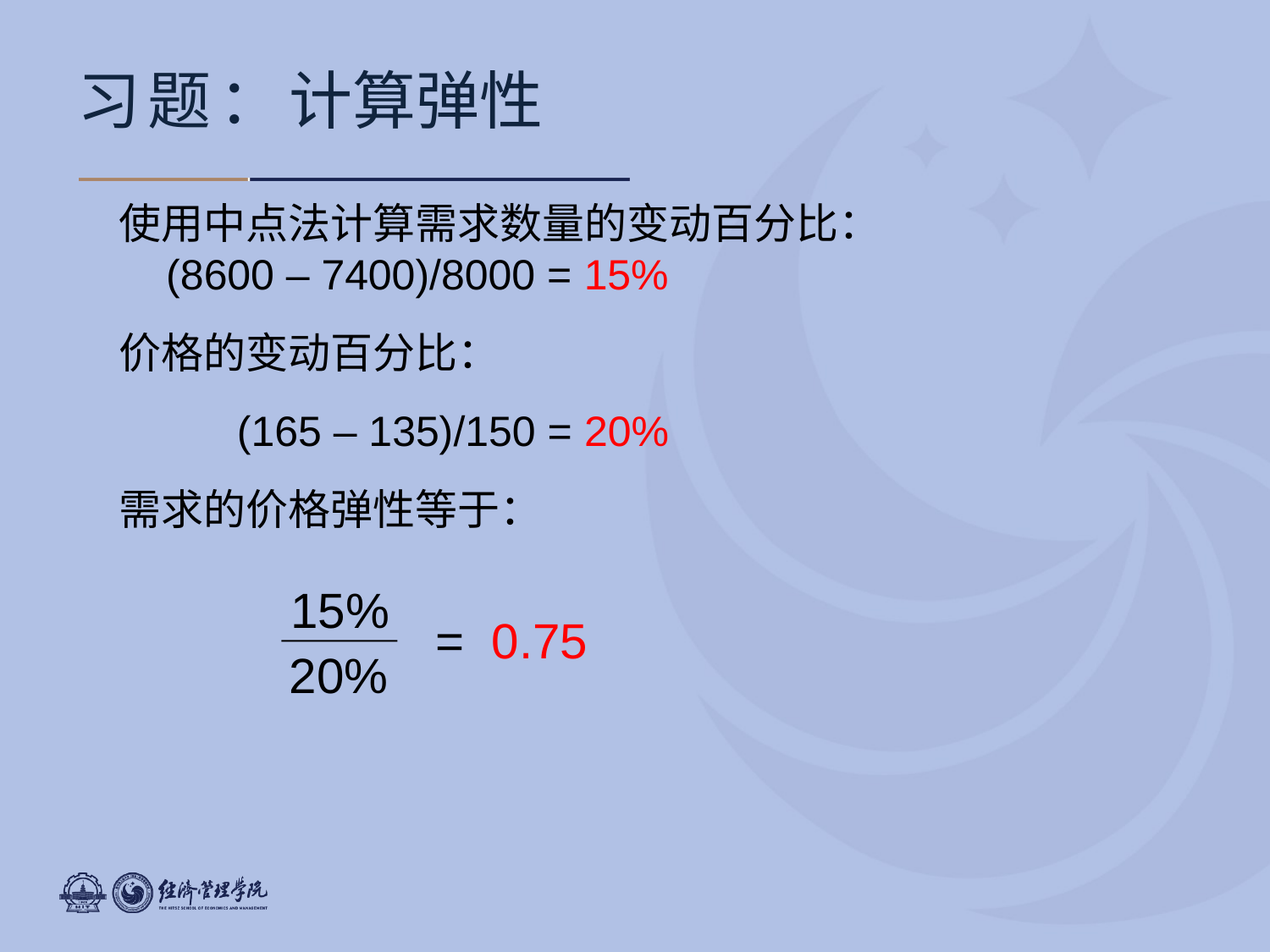

习题：计算弹性
使用中点法计算需求数量的变动百分比：	(8600 – 7400)/8000 = 15%
价格的变动百分比：
          (165 – 135)/150 = 20%
需求的价格弹性等于：
15%
20%

=  0.75